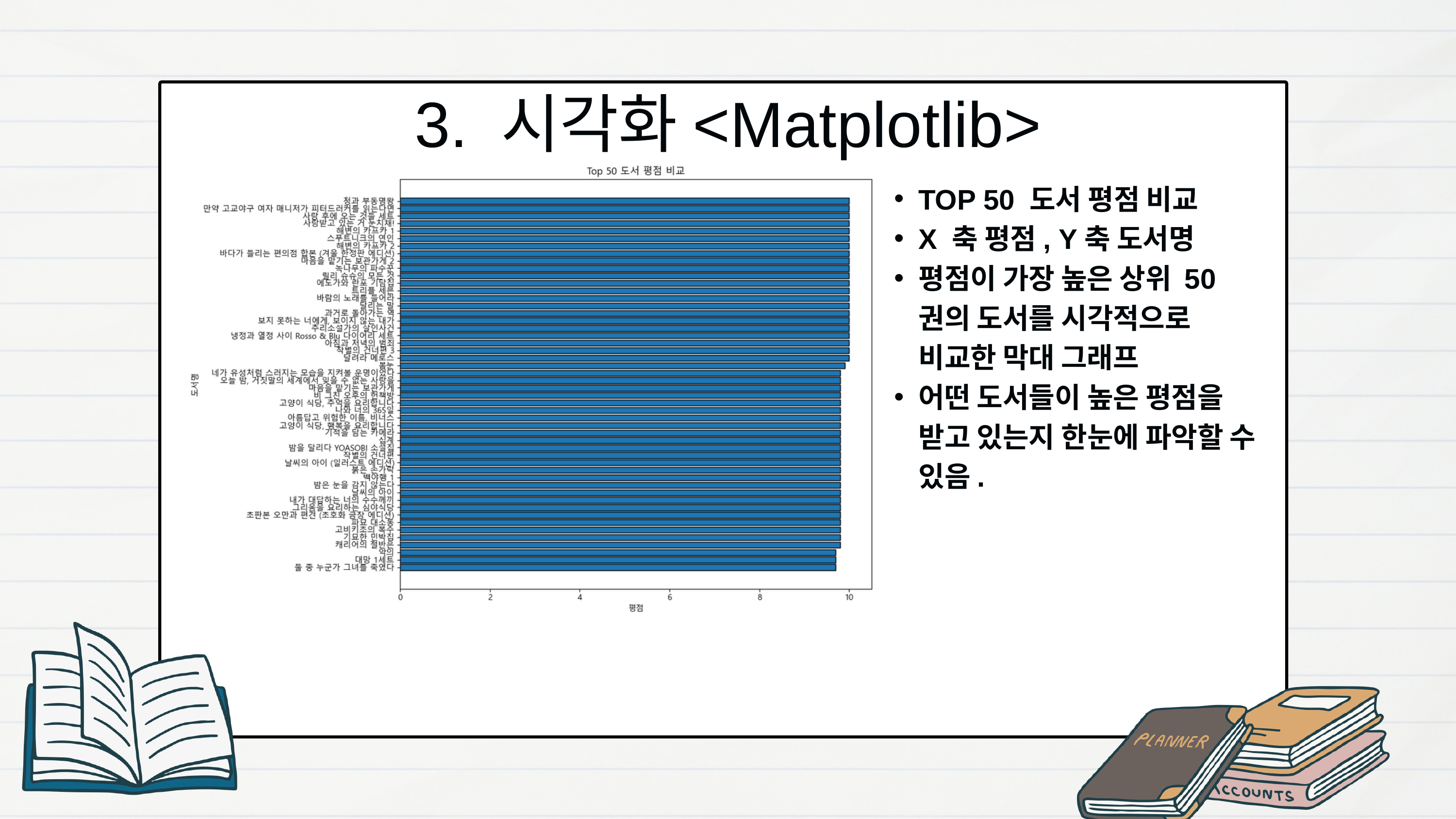

3. 시각화<Matplotlib>

TOP 50 도서 평점 비교
X 축 평점, Y축 도서명
평점이 가장 높은 상위 50권의 도서를 시각적으로 비교한 막대 그래프
어떤 도서들이 높은 평점을 받고 있는지 한눈에 파악할 수 있음.